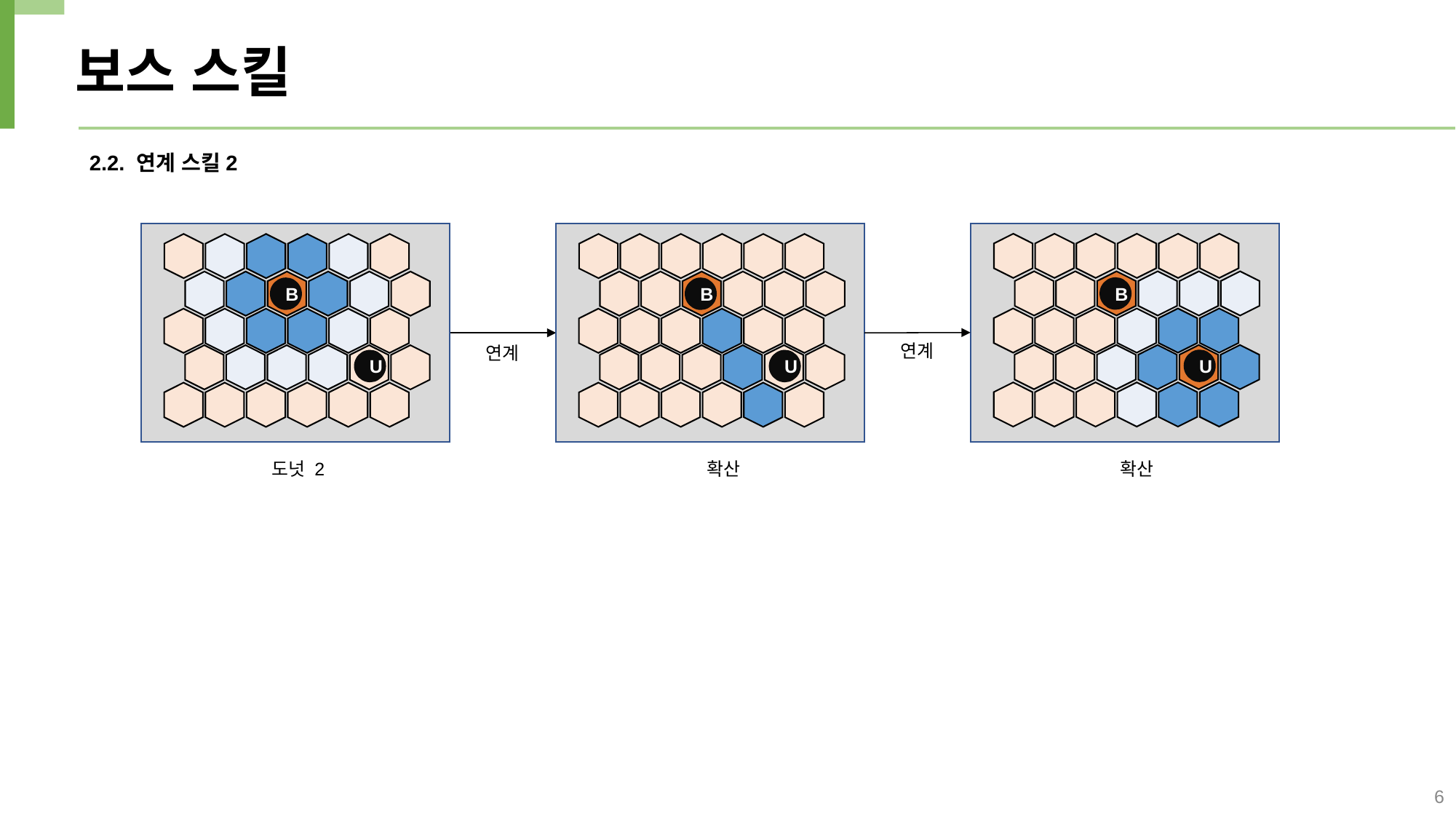

보스 스킬
2.2. 연계 스킬2

B

U

B

U

B

U

연계
연계
확산
확산
도넛 2
6